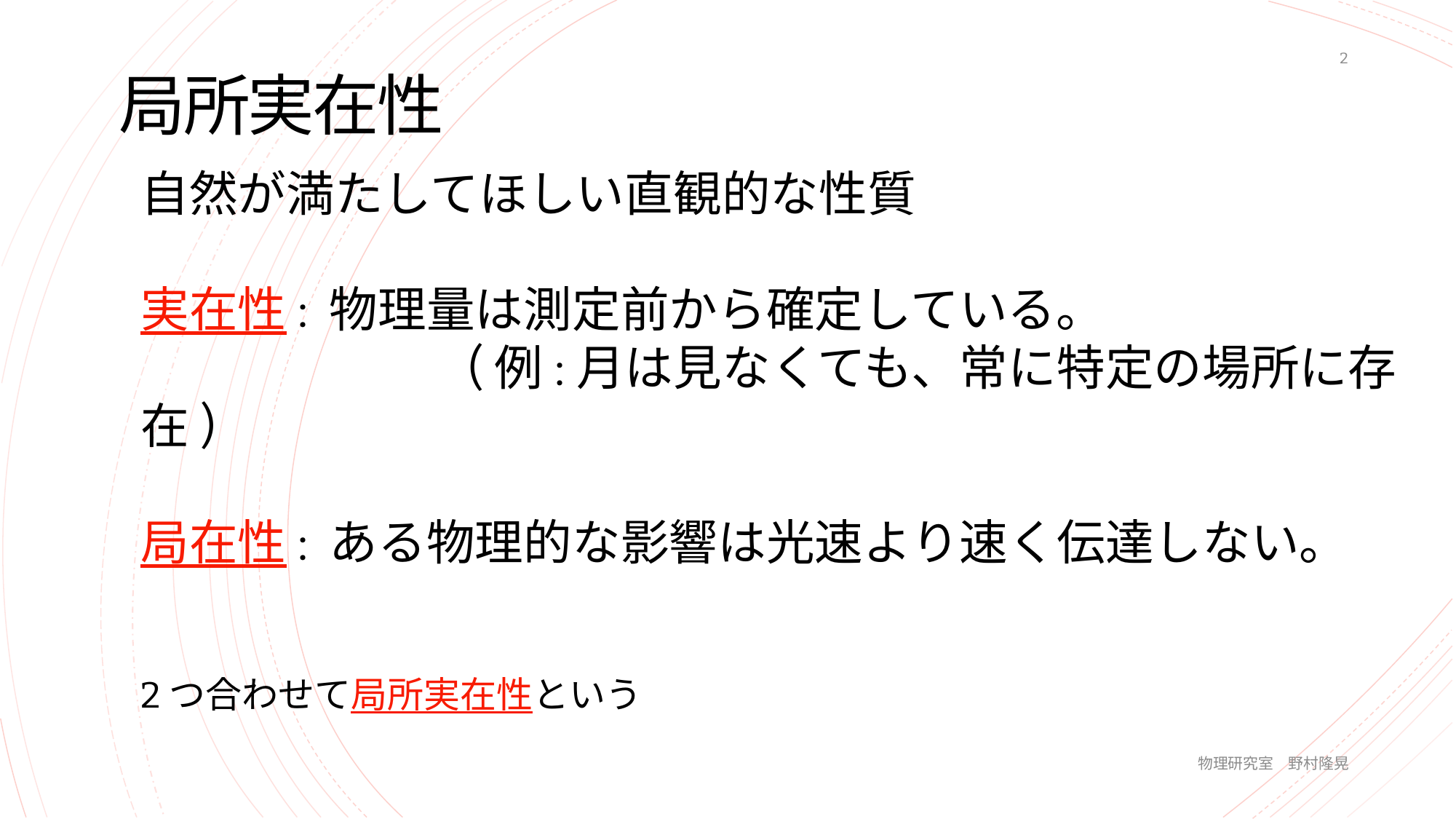

2
# 局所実在性

自然が満たしてほしい直観的な性質

実在性: 物理量は測定前から確定している。
			(例:月は見なくても、常に特定の場所に存在)

局在性: ある物理的な影響は光速より速く伝達しない。

2つ合わせて局所実在性という

物理研究室　野村隆晃